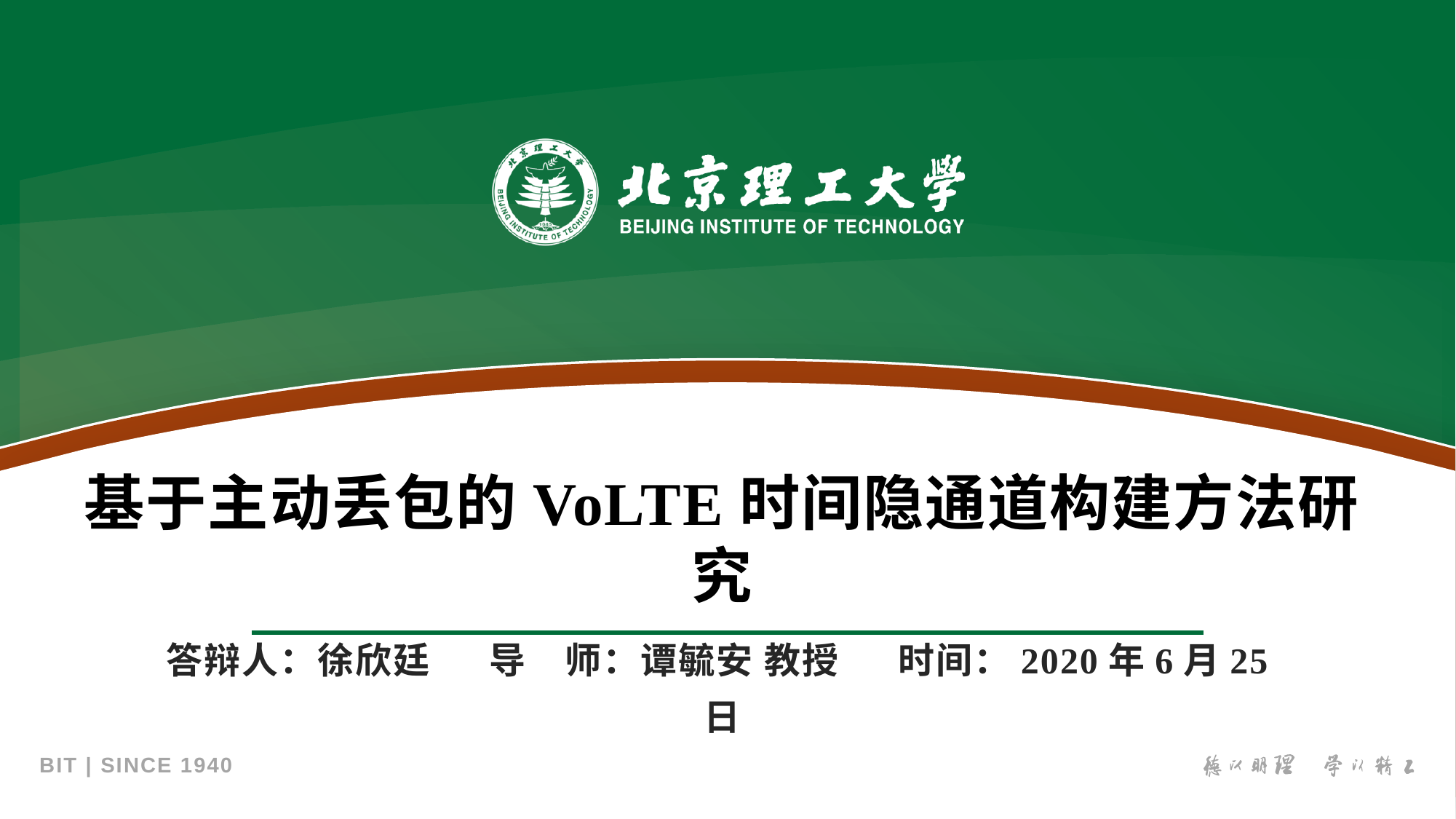

# 基于主动丢包的VoLTE时间隐通道构建方法研究
答辩人：徐欣廷      导　师：谭毓安 教授      时间：2020年6月25日